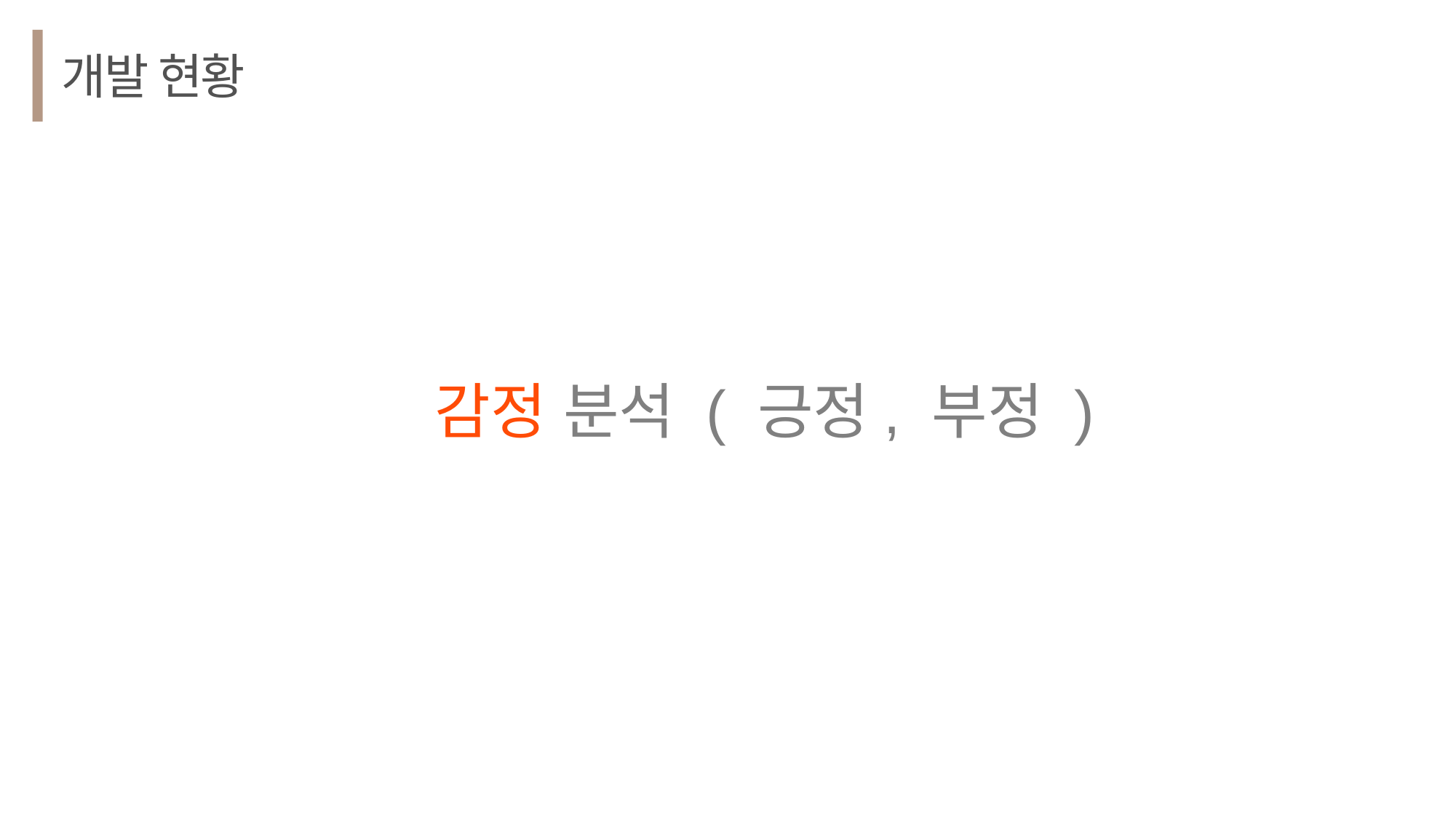

개발 현황
감정 분석 ( 긍정, 부정 )